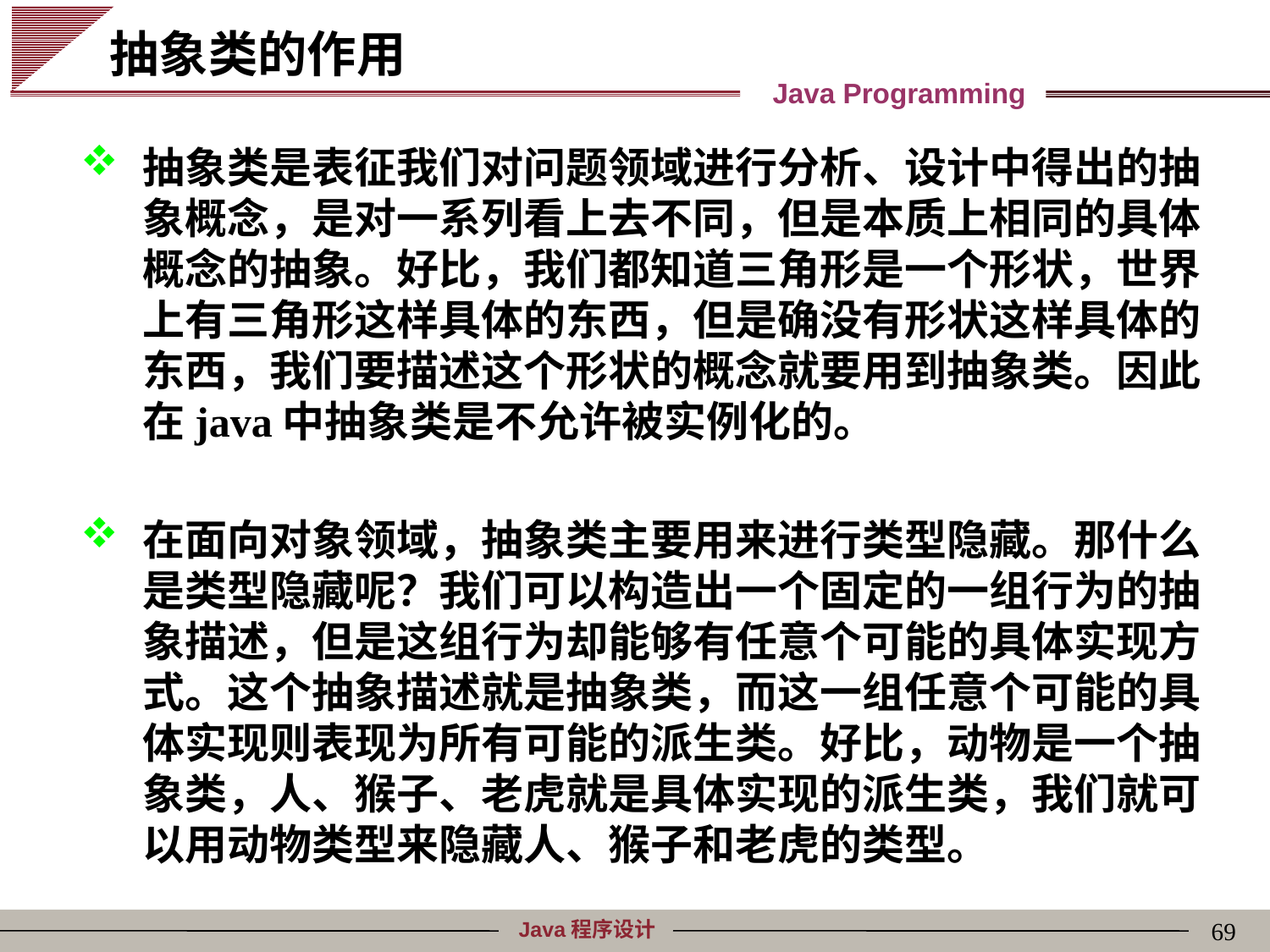

# 抽象类的作用
抽象类是表征我们对问题领域进行分析、设计中得出的抽象概念，是对一系列看上去不同，但是本质上相同的具体概念的抽象。好比，我们都知道三角形是一个形状，世界上有三角形这样具体的东西，但是确没有形状这样具体的东西，我们要描述这个形状的概念就要用到抽象类。因此在java中抽象类是不允许被实例化的。

在面向对象领域，抽象类主要用来进行类型隐藏。那什么是类型隐藏呢？我们可以构造出一个固定的一组行为的抽象描述，但是这组行为却能够有任意个可能的具体实现方式。这个抽象描述就是抽象类，而这一组任意个可能的具体实现则表现为所有可能的派生类。好比，动物是一个抽象类，人、猴子、老虎就是具体实现的派生类，我们就可以用动物类型来隐藏人、猴子和老虎的类型。